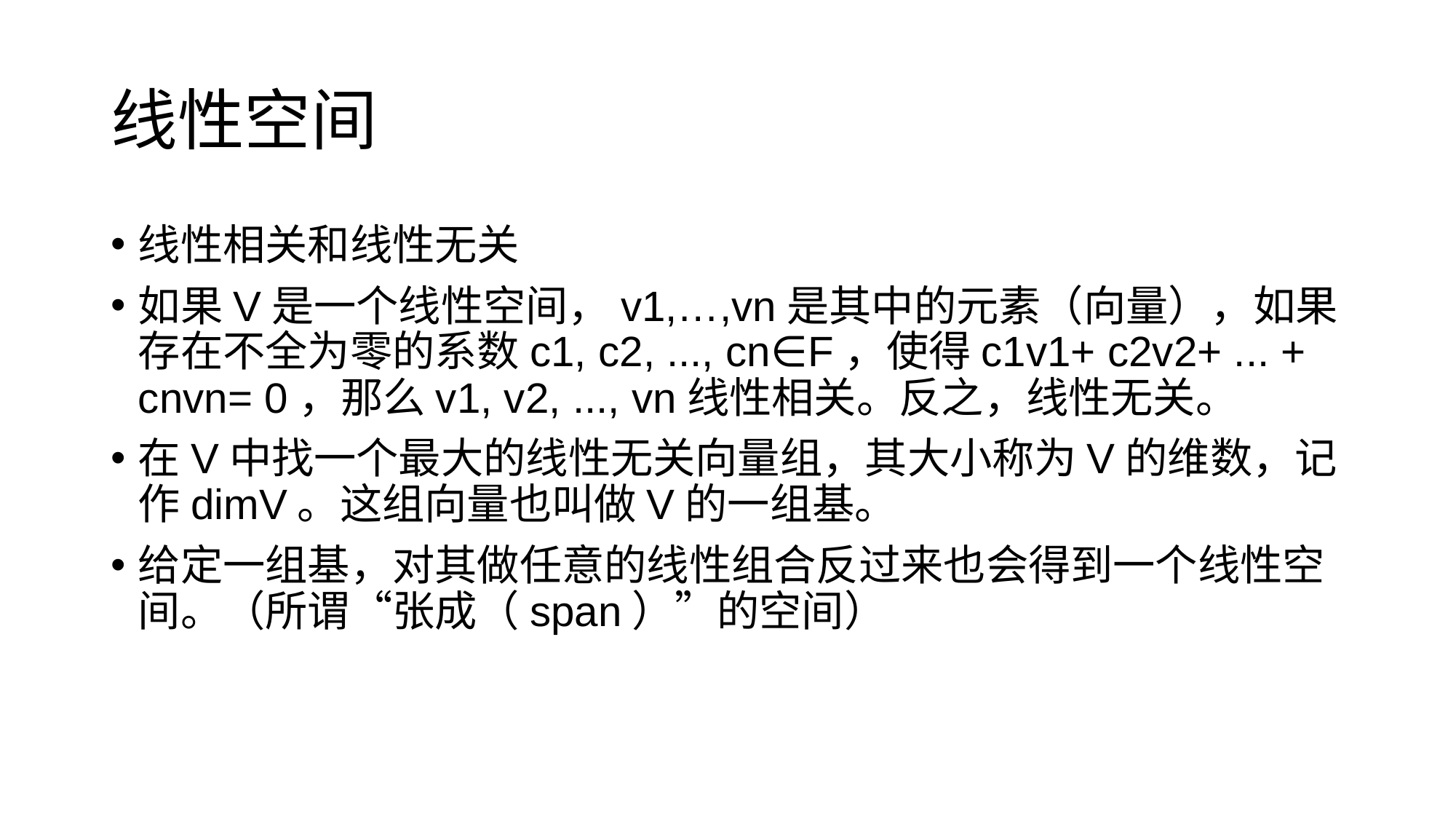

# 线性空间
线性相关和线性无关
如果V是一个线性空间，v1,…,vn是其中的元素（向量），如果存在不全为零的系数c1, c2, ..., cn∈F，使得c1v1+ c2v2+ ... + cnvn= 0，那么v1, v2, ..., vn线性相关。反之，线性无关。
在V中找一个最大的线性无关向量组，其大小称为V的维数，记作dimV。这组向量也叫做V的一组基。
给定一组基，对其做任意的线性组合反过来也会得到一个线性空间。（所谓“张成（span）”的空间）